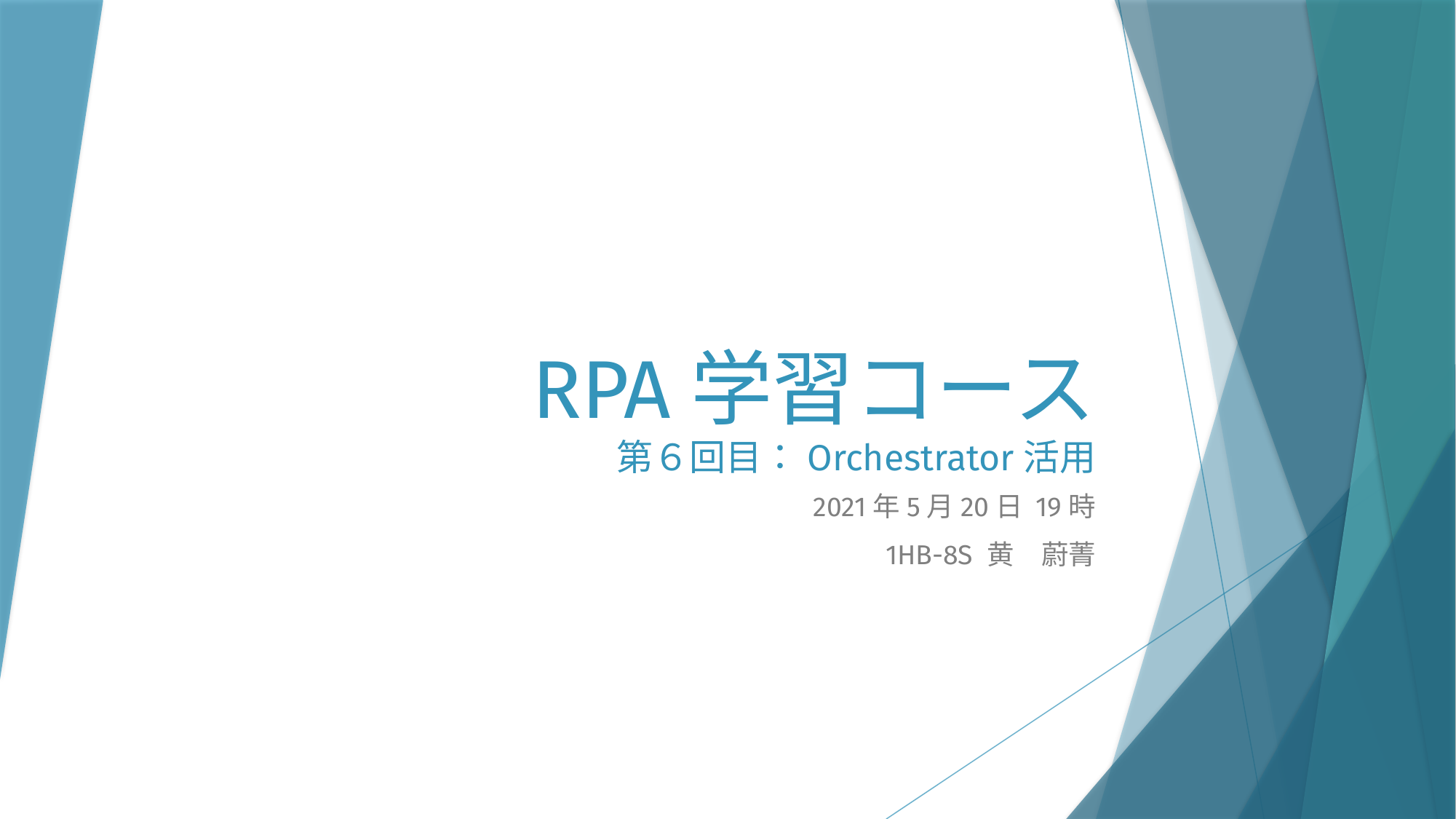

# RPA学習コース 第６回目：Orchestrator活用
2021年5月20日 19時
1HB-8S 黄　蔚菁